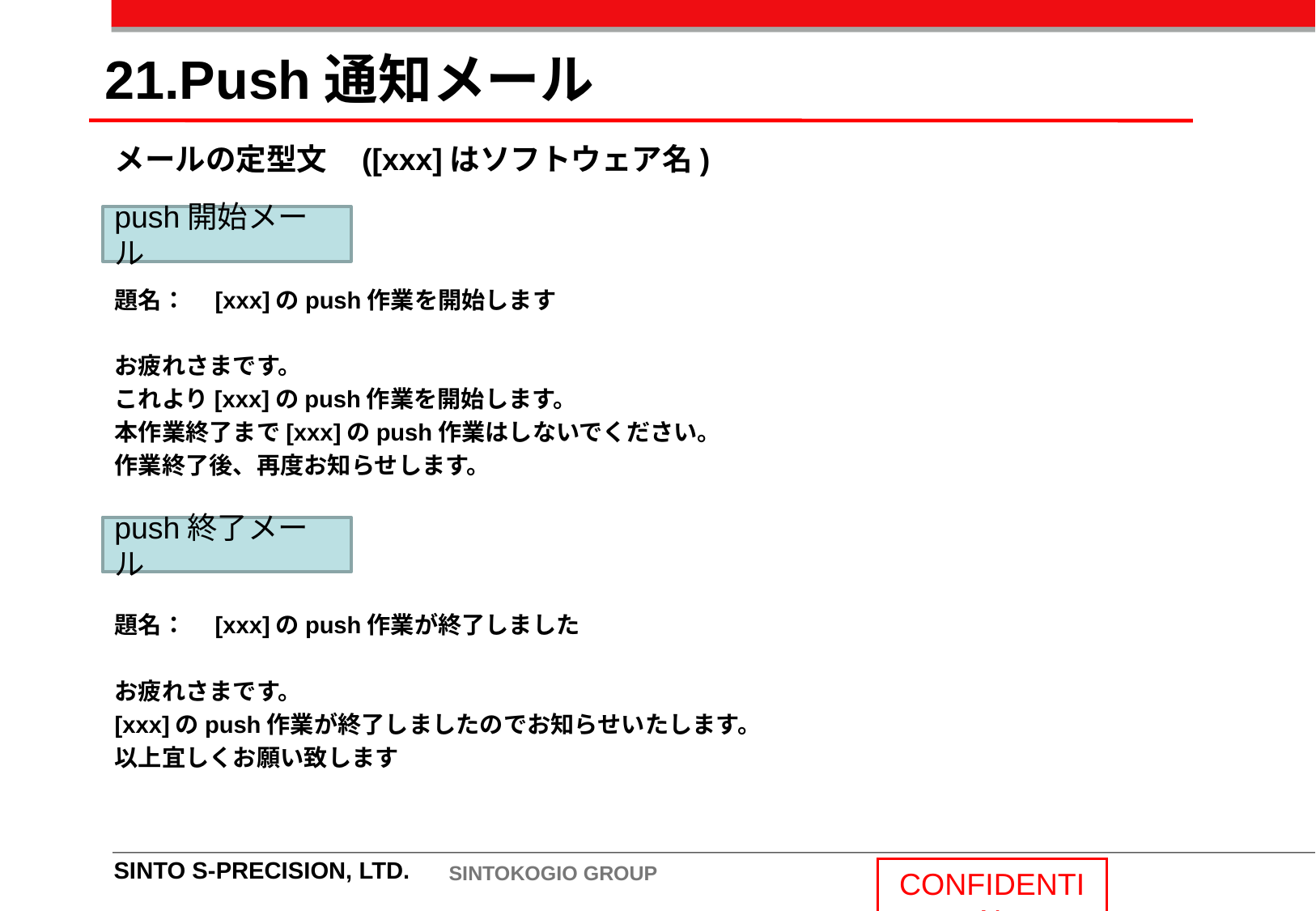

21.Push通知メール

メールの定型文    ([xxx]はソフトウェア名)
push開始メール
題名：　[xxx]のpush作業を開始します

お疲れさまです。
これより[xxx]のpush作業を開始します。
本作業終了まで[xxx]のpush作業はしないでください。
作業終了後、再度お知らせします。
push終了メール
題名：　[xxx]のpush作業が終了しました

お疲れさまです。
[xxx]のpush作業が終了しましたのでお知らせいたします。
以上宜しくお願い致します
SINTO S-PRECISION, LTD.
SINTOKOGIO GROUP
CONFIDENTIAL